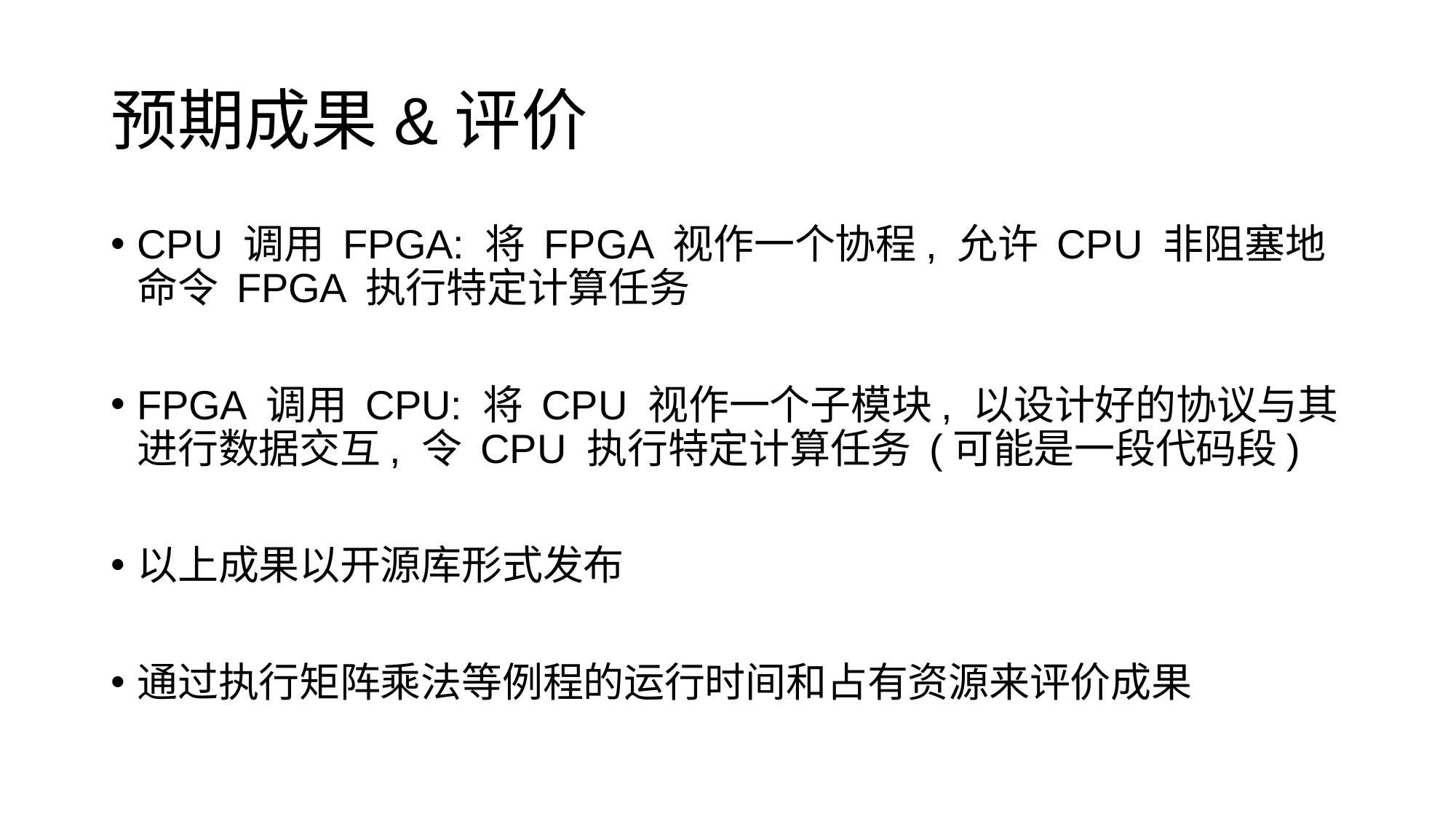

# 预期成果&评价
CPU 调用 FPGA: 将 FPGA 视作一个协程, 允许 CPU 非阻塞地命令 FPGA 执行特定计算任务

FPGA 调用 CPU: 将 CPU 视作一个子模块, 以设计好的协议与其进行数据交互, 令 CPU 执行特定计算任务 (可能是一段代码段)

以上成果以开源库形式发布

通过执行矩阵乘法等例程的运行时间和占有资源来评价成果